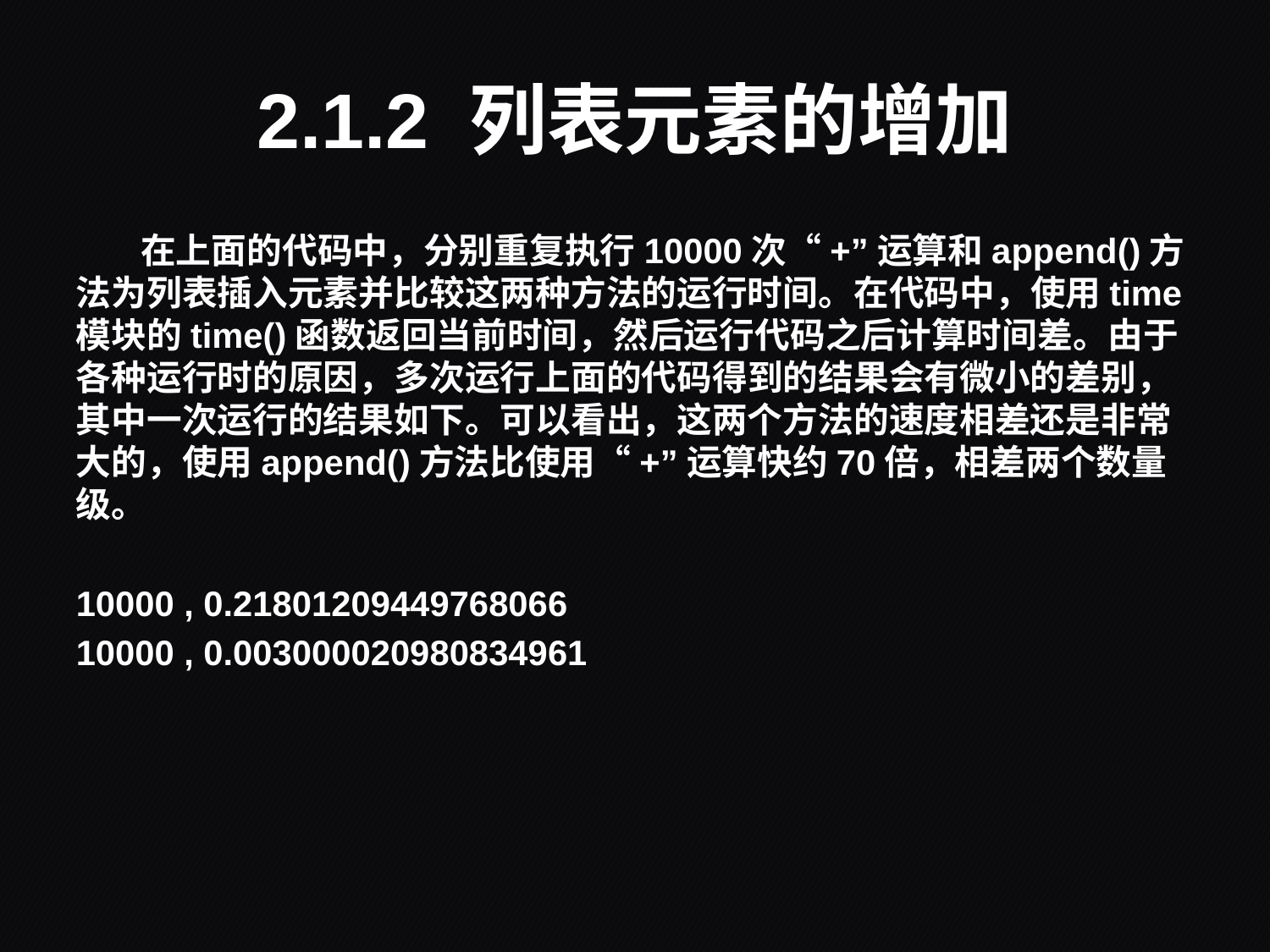

# 2.1.2 列表元素的增加
       在上面的代码中，分别重复执行10000次“+”运算和append()方法为列表插入元素并比较这两种方法的运行时间。在代码中，使用time模块的time()函数返回当前时间，然后运行代码之后计算时间差。由于各种运行时的原因，多次运行上面的代码得到的结果会有微小的差别，其中一次运行的结果如下。可以看出，这两个方法的速度相差还是非常大的，使用append()方法比使用“+”运算快约70倍，相差两个数量级。

10000 , 0.21801209449768066
10000 , 0.003000020980834961